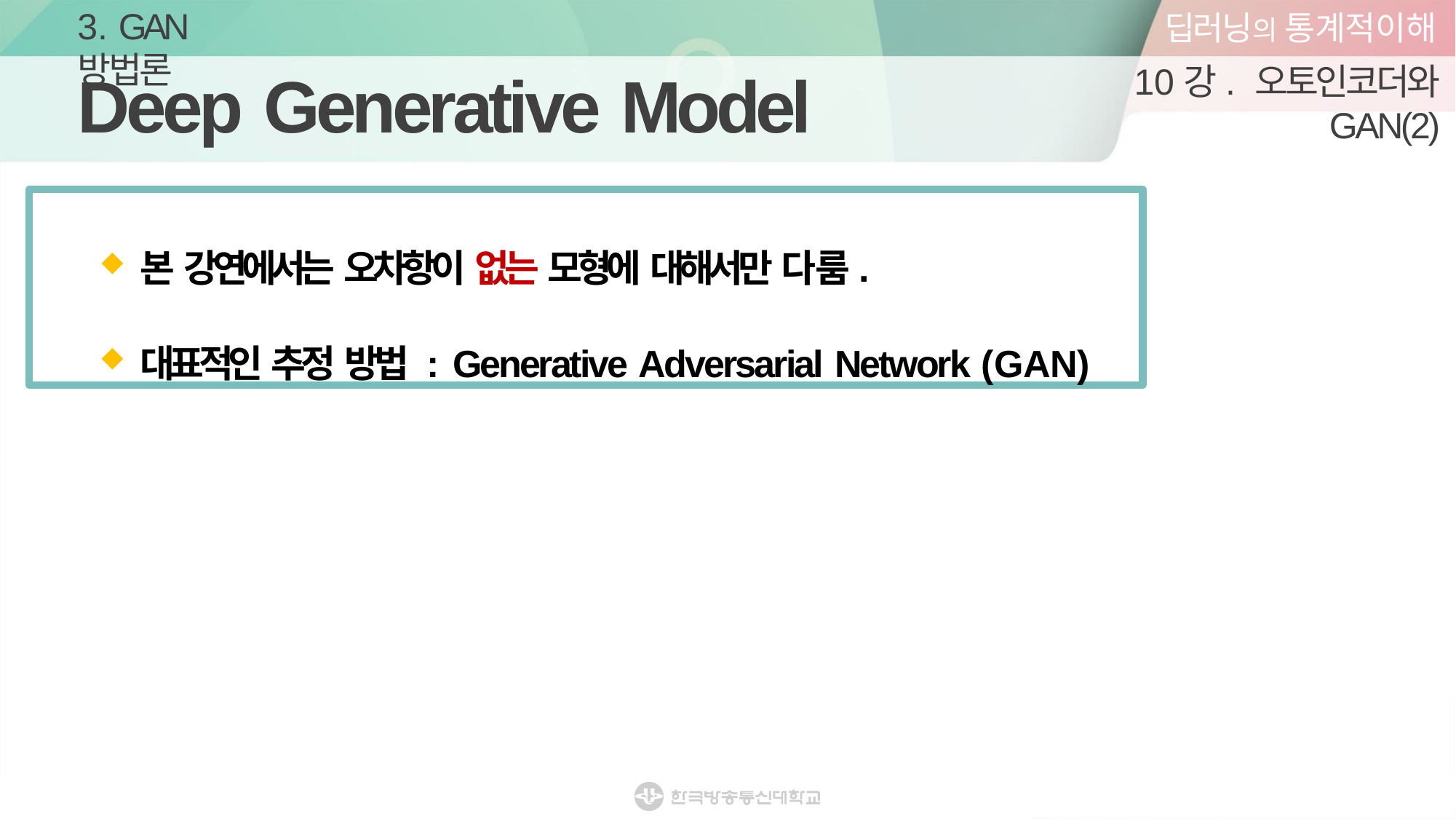

딥러닝의 통계적이해
10강. 오토인코더와 GAN(2)
3. GAN 방법론
# Deep Generative Model

본 강연에서는 오차항이 없는 모형에 대해서만 다룸.

대표적인 추정 방법 : Generative Adversarial Network (GAN)